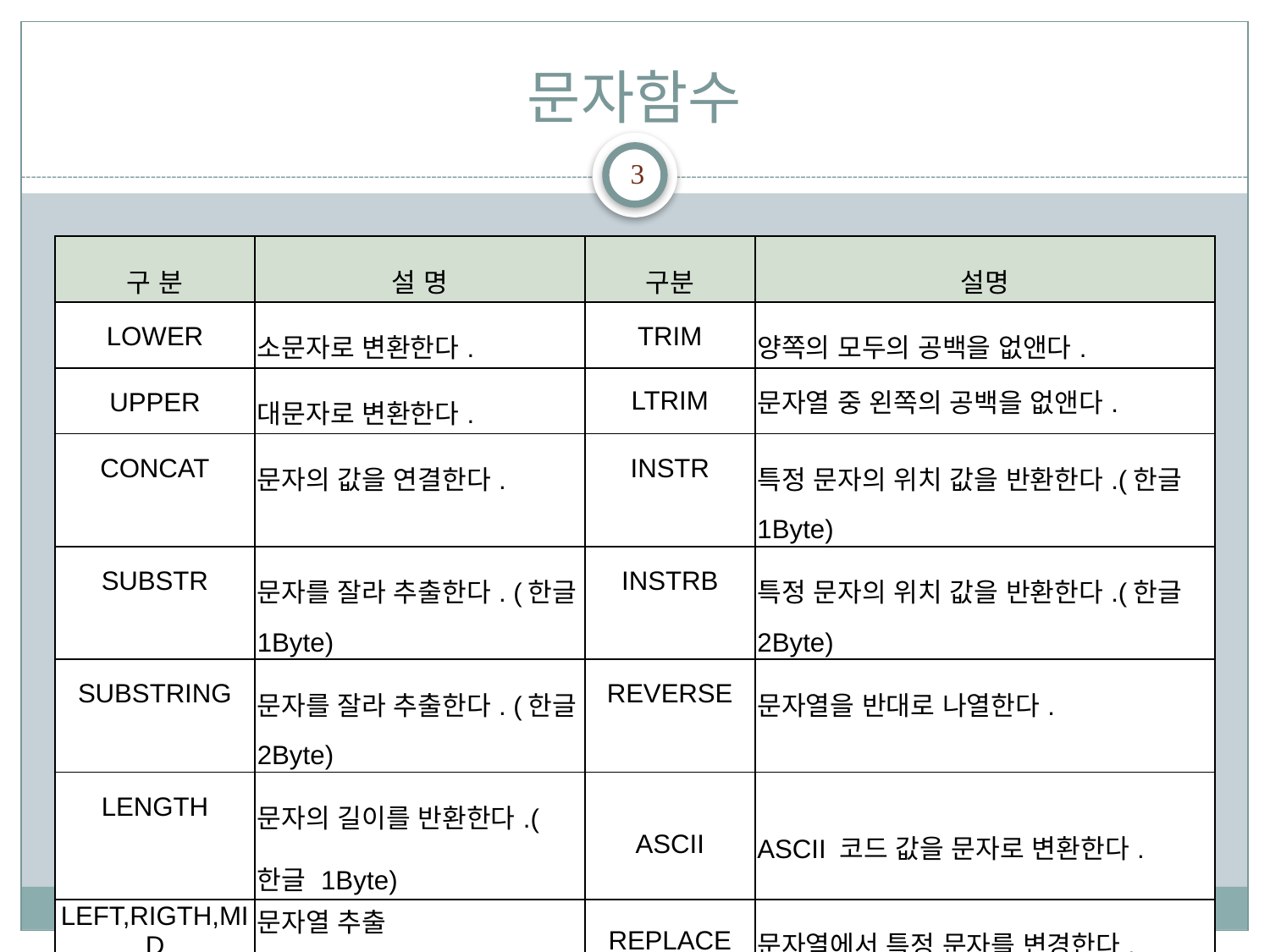

# 문자함수
3
| 구 분 | 설 명 | 구분 | 설명 |
| --- | --- | --- | --- |
| LOWER | 소문자로 변환한다. | TRIM | 양쪽의 모두의 공백을 없앤다. |
| UPPER | 대문자로 변환한다. | LTRIM | 문자열 중 왼쪽의 공백을 없앤다. |
| CONCAT | 문자의 값을 연결한다. | INSTR | 특정 문자의 위치 값을 반환한다.(한글 1Byte) |
| SUBSTR | 문자를 잘라 추출한다. (한글 1Byte) | INSTRB | 특정 문자의 위치 값을 반환한다.(한글 2Byte) |
| SUBSTRING | 문자를 잘라 추출한다. (한글 2Byte) | REVERSE | 문자열을 반대로 나열한다. |
| LENGTH | 문자의 길이를 반환한다.(한글 1Byte) | ASCII | ASCII 코드 값을 문자로 변환한다. |
| LEFT,RIGTH,MID | 문자열 추출 | REPLACE | 문자열에서 특정 문자를 변경한다. |